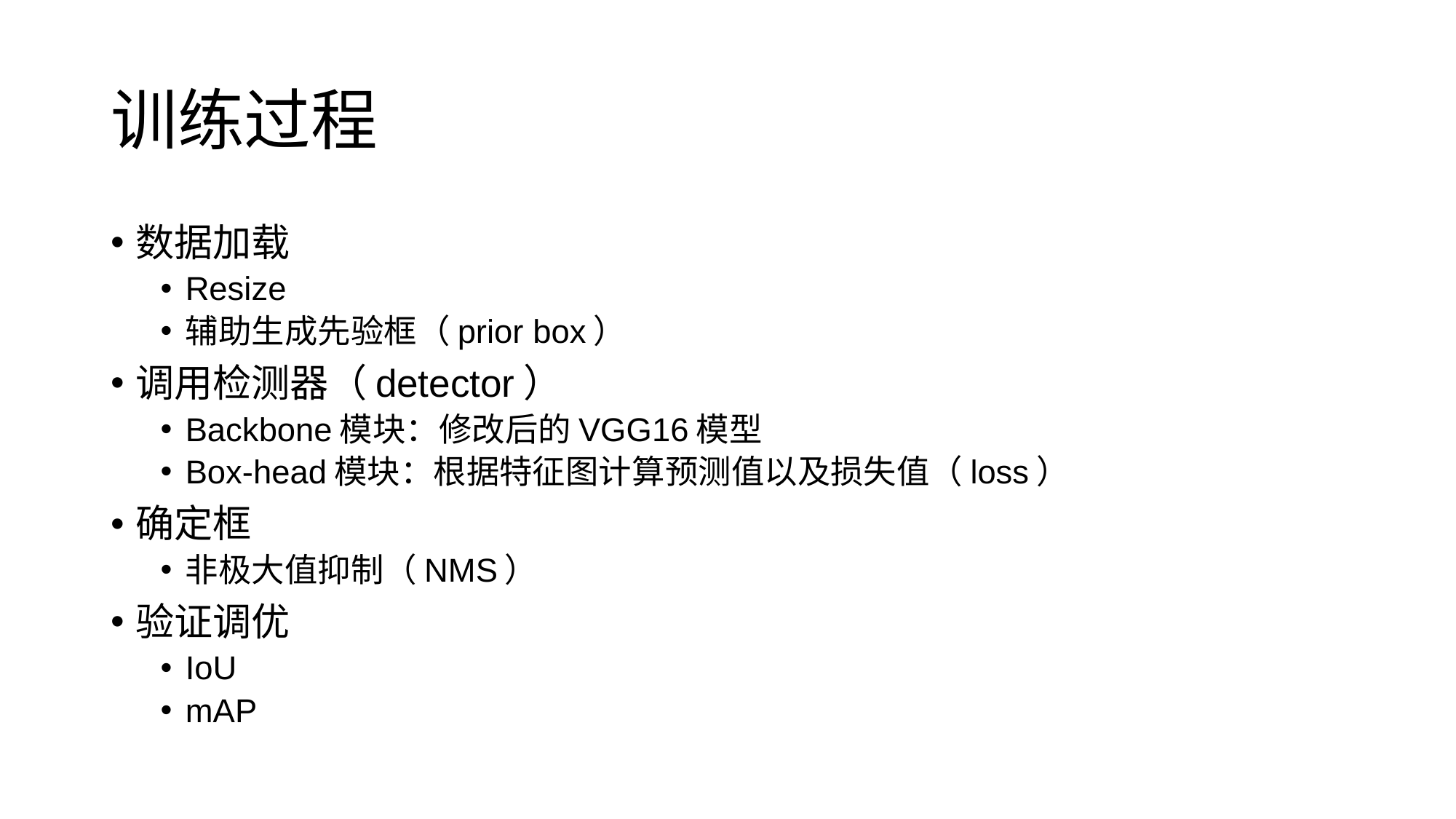

# 训练过程
数据加载
Resize
辅助生成先验框（prior box）
调用检测器（detector）
Backbone模块：修改后的VGG16模型
Box-head模块：根据特征图计算预测值以及损失值（loss）
确定框
非极大值抑制（NMS）
验证调优
IoU
mAP